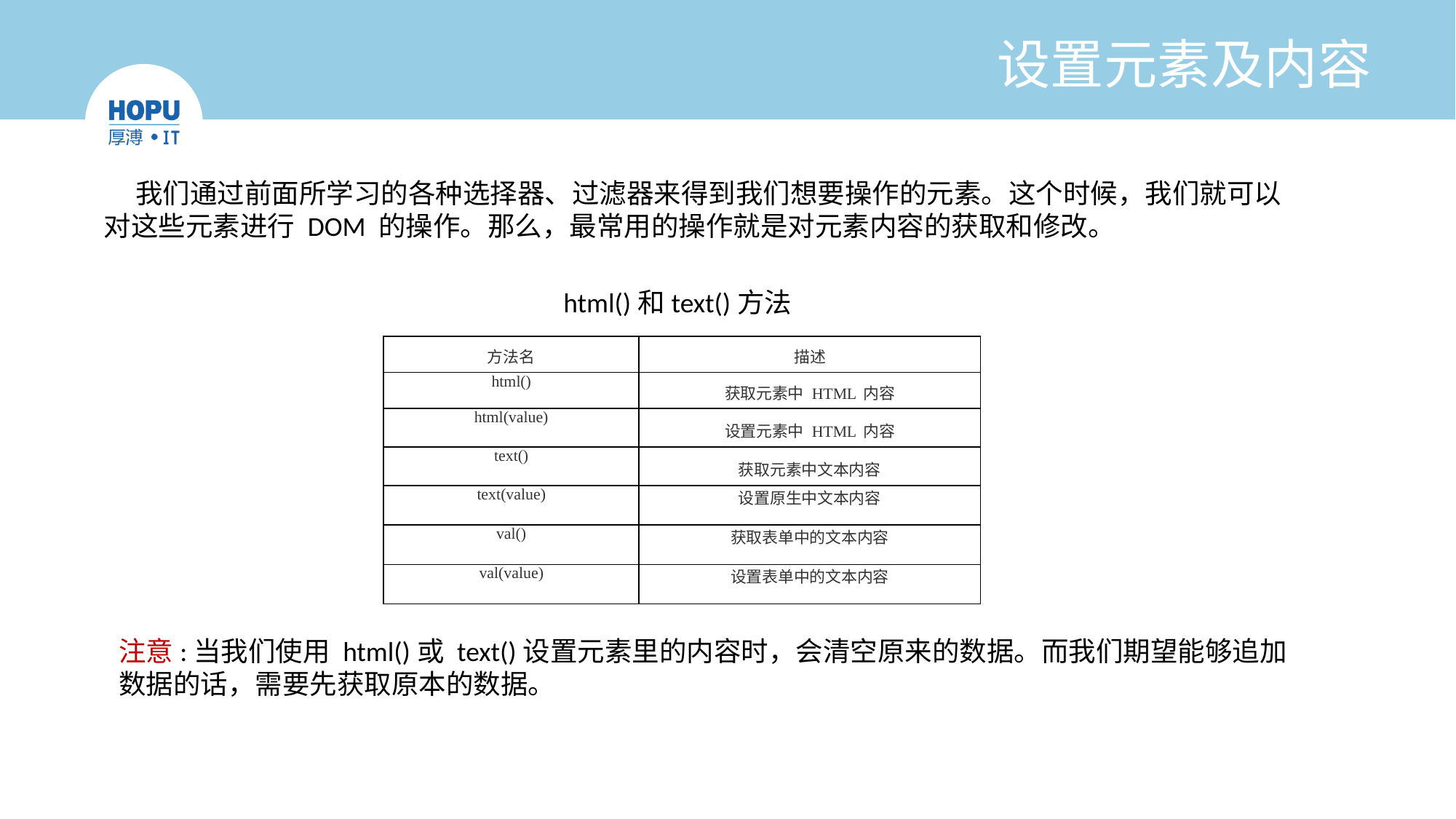

# 设置元素及内容

    我们通过前面所学习的各种选择器、过滤器来得到我们想要操作的元素。这个时候，我们就可以对这些元素进行 DOM 的操作。那么，最常用的操作就是对元素内容的获取和修改。

html()和text()方法
| 方法名 | 描述 |
| --- | --- |
| html() | 获取元素中 HTML 内容 |
| html(value) | 设置元素中 HTML 内容 |
| text() | 获取元素中文本内容 |
| text(value) | 设置原生中文本内容 |
| val() | 获取表单中的文本内容 |
| val(value) | 设置表单中的文本内容 |
注意:当我们使用 html()或 text()设置元素里的内容时，会清空原来的数据。而我们期望能够追加数据的话，需要先获取原本的数据。